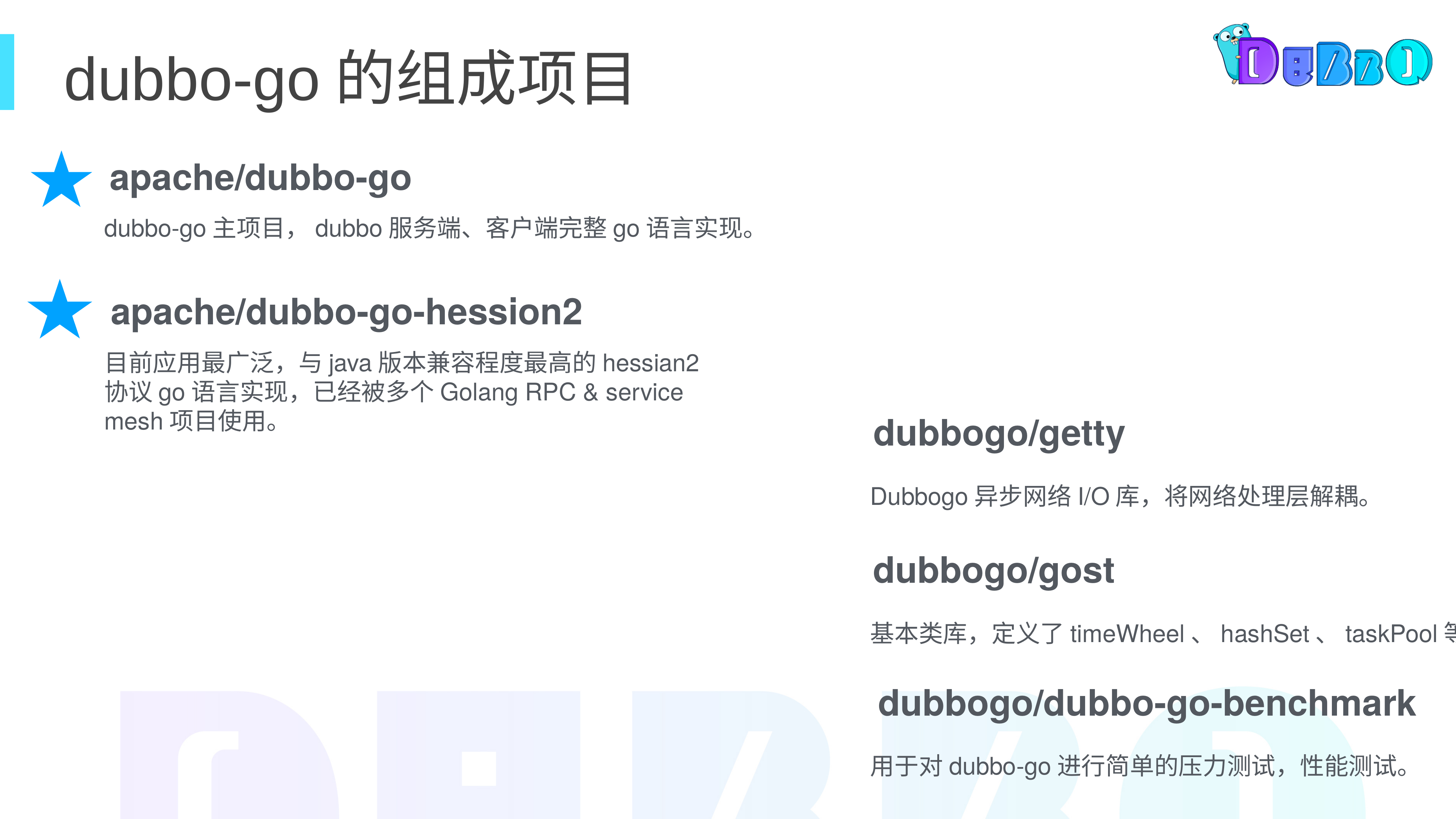

dubbo-go的组成项目

apache/dubbo-go
dubbo-go主项目，dubbo服务端、客户端完整go语言实现。

apache/dubbo-go-hession2
目前应用最广泛，与java版本兼容程度最高的hessian2协议go语言实现，已经被多个Golang RPC & service mesh项目使用。
dubbogo/getty
Dubbogo异步网络I/O库，将网络处理层解耦。
dubbogo/gost
基本类库，定义了timeWheel、hashSet、taskPool等。
dubbogo/dubbo-go-benchmark
用于对dubbo-go进行简单的压力测试，性能测试。